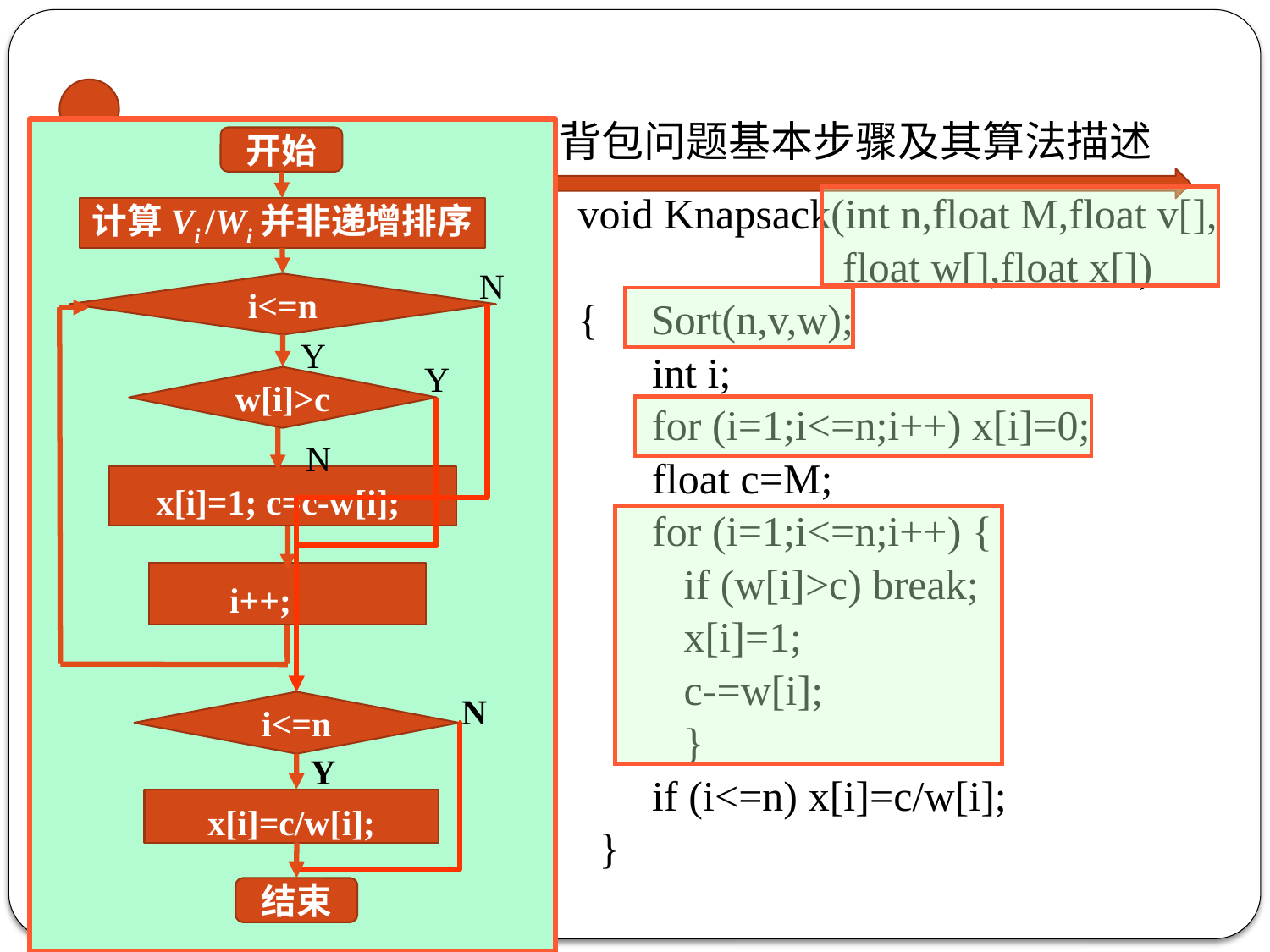

# 贪心策略求解(分数)背包问题基本步骤及其算法描述

开始
void Knapsack(int n,float M,float v[],
                         float w[],float x[])
{     Sort(n,v,w);
       int i;
       for (i=1;i<=n;i++) x[i]=0;
       float c=M;
       for (i=1;i<=n;i++) {
          if (w[i]>c) break;
          x[i]=1;
          c-=w[i];
          }
       if (i<=n) x[i]=c/w[i];
  }

计算Vi /Wi并非递增排序
N
i<=n

Y
Y
w[i]>c

N
 x[i]=1; c=c-w[i];

i++;
N
i<=n
Y
x[i]=c/w[i];
结束